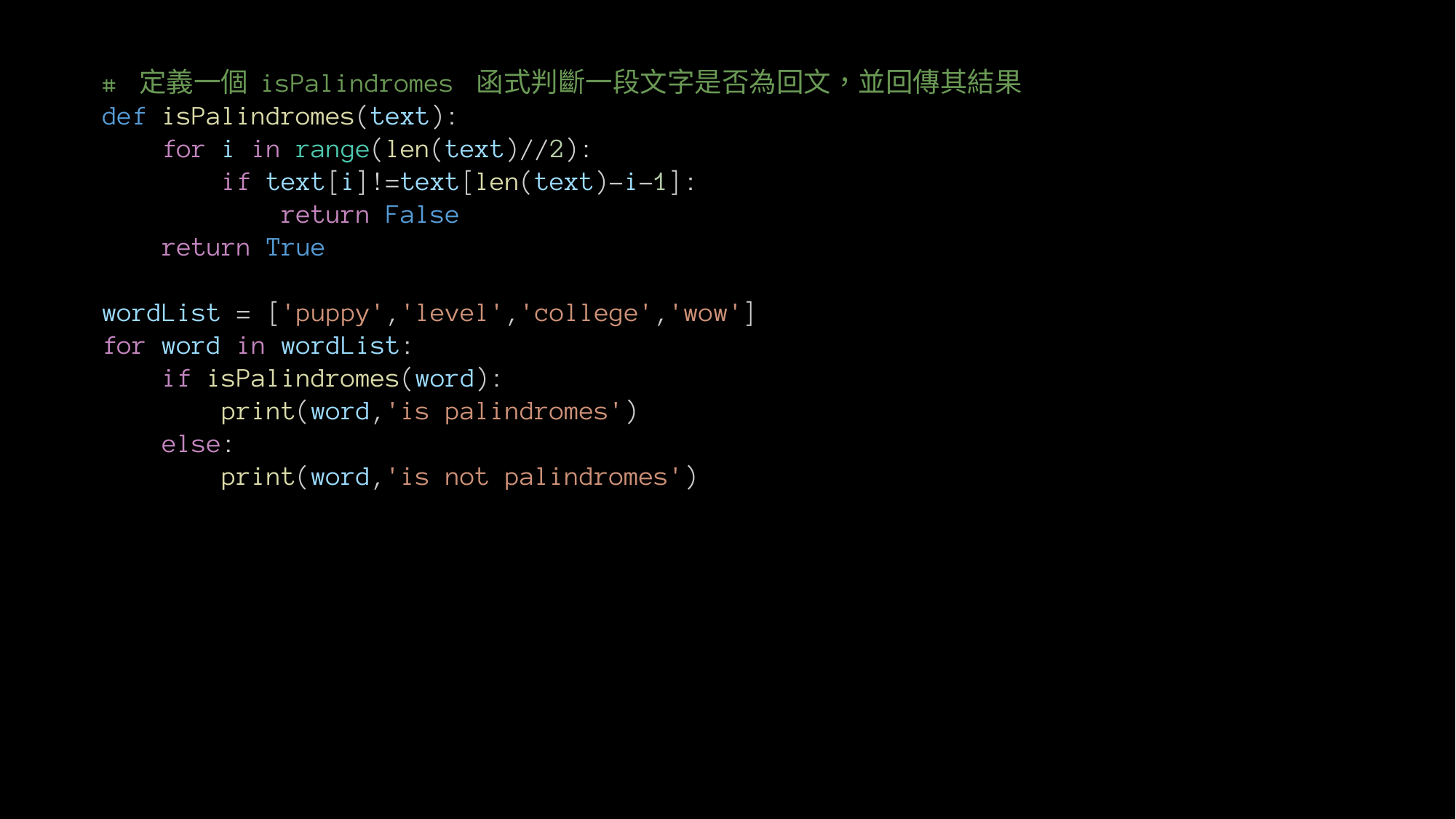

# 定義一個 isPalindromes 函式判斷一段文字是否為回文，並回傳其結果
def isPalindromes(text):
    for i in range(len(text)//2):
        if text[i]!=text[len(text)-i-1]:
            return False
    return True
wordList = ['puppy','level','college','wow']
for word in wordList:
    if isPalindromes(word):
        print(word,'is palindromes')
    else:
        print(word,'is not palindromes')